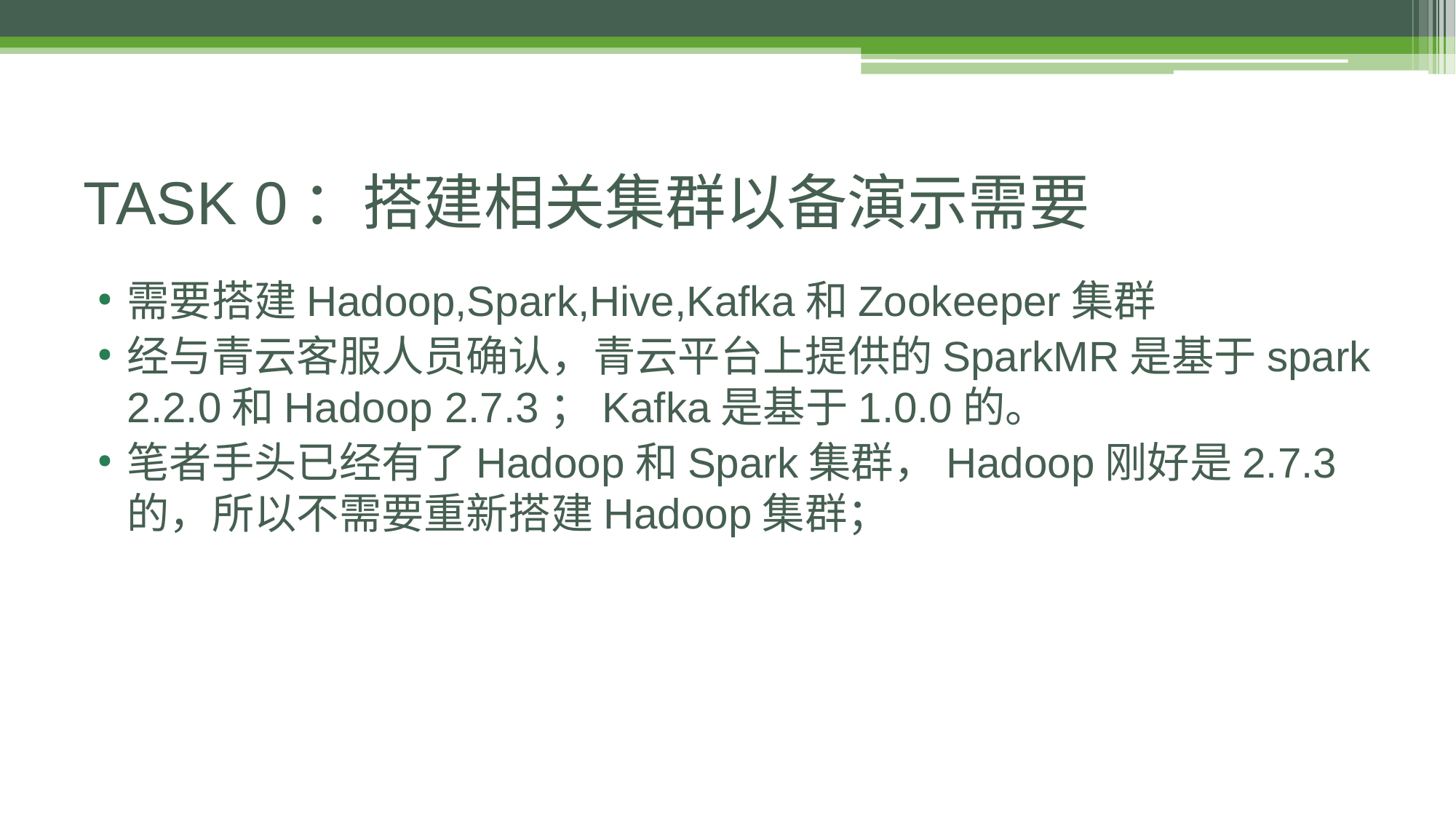

# TASK 0：搭建相关集群以备演示需要
需要搭建Hadoop,Spark,Hive,Kafka和Zookeeper集群
经与青云客服人员确认，青云平台上提供的SparkMR是基于spark 2.2.0和Hadoop 2.7.3；Kafka是基于1.0.0的。
笔者手头已经有了Hadoop和Spark集群，Hadoop刚好是2.7.3的，所以不需要重新搭建Hadoop集群；